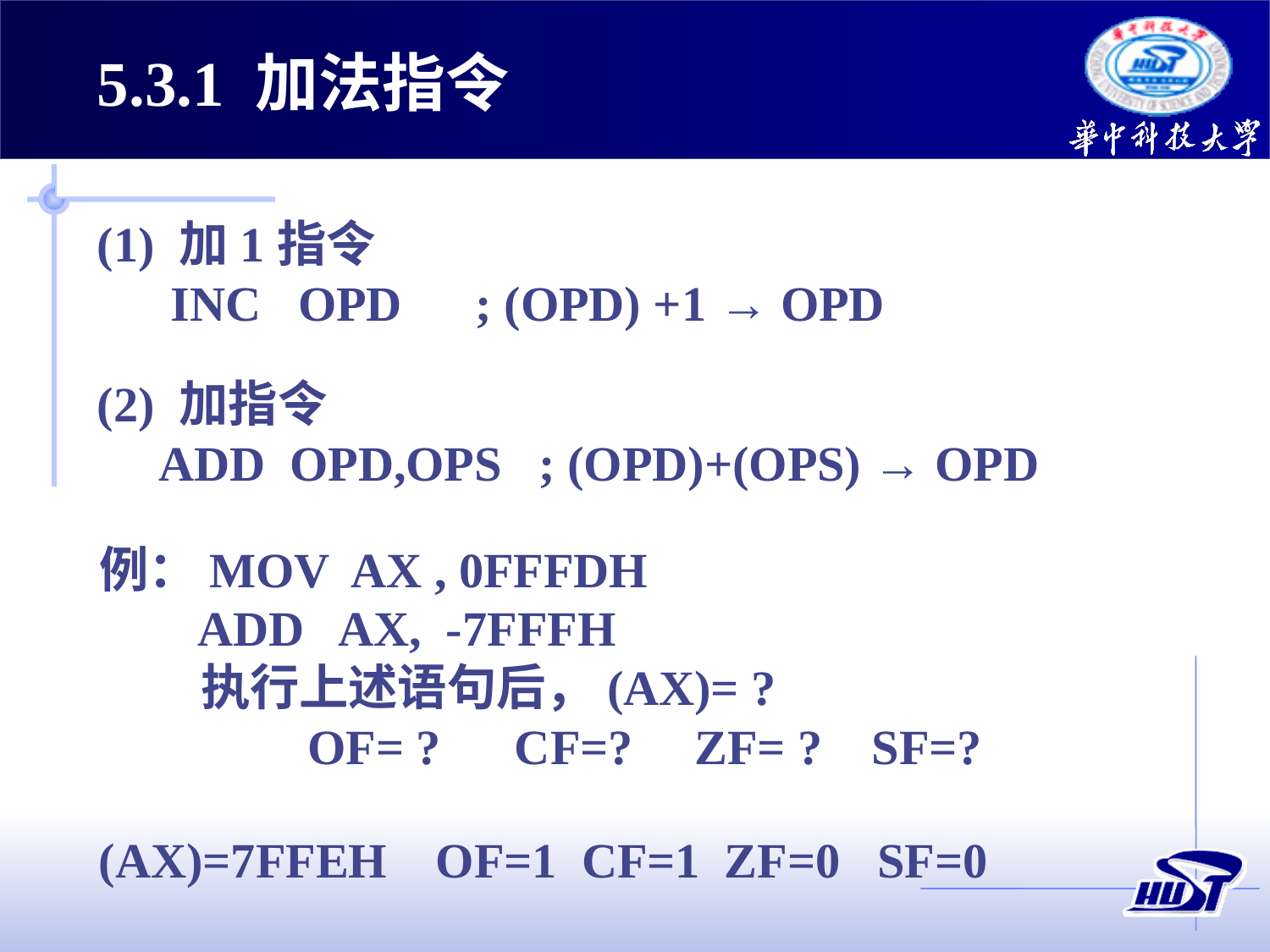

5.3.1 加法指令
(1) 加1指令
      INC   OPD      ; (OPD) +1 → OPD
(2) 加指令
     ADD  OPD,OPS   ; (OPD)+(OPS) → OPD
例：MOV  AX , 0FFFDH
        ADD   AX,  -7FFFH
        执行上述语句后，(AX)= ?
                 OF= ?      CF=?     ZF= ?    SF=?
(AX)=7FFEH    OF=1  CF=1  ZF=0   SF=0